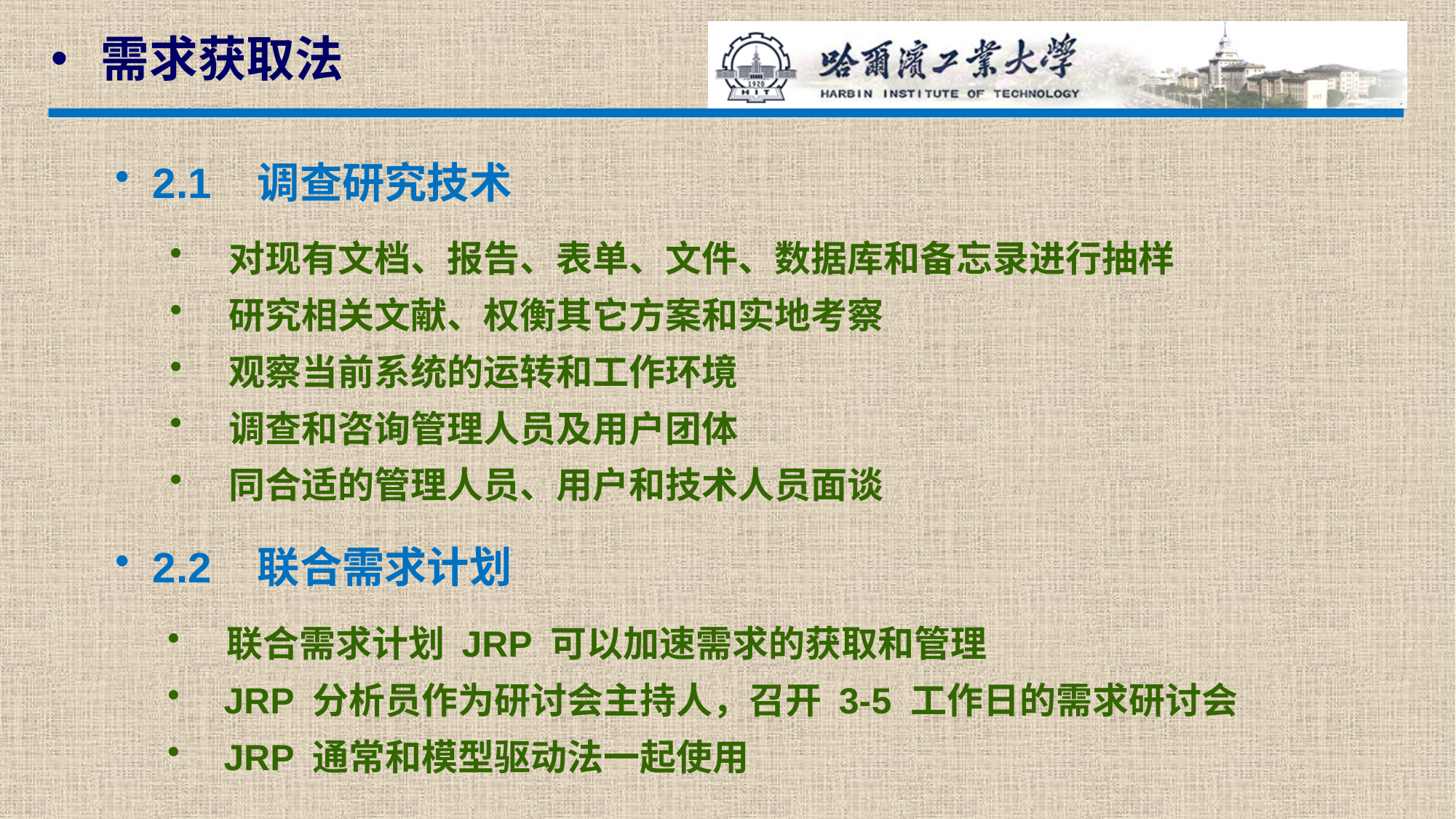

需求获取法
 2.1   调查研究技术
   对现有文档、报告、表单、文件、数据库和备忘录进行抽样
   研究相关文献、权衡其它方案和实地考察
   观察当前系统的运转和工作环境
   调查和咨询管理人员及用户团体
   同合适的管理人员、用户和技术人员面谈
 2.2   联合需求计划
   联合需求计划 JRP 可以加速需求的获取和管理
   JRP 分析员作为研讨会主持人，召开 3-5 工作日的需求研讨会
   JRP 通常和模型驱动法一起使用